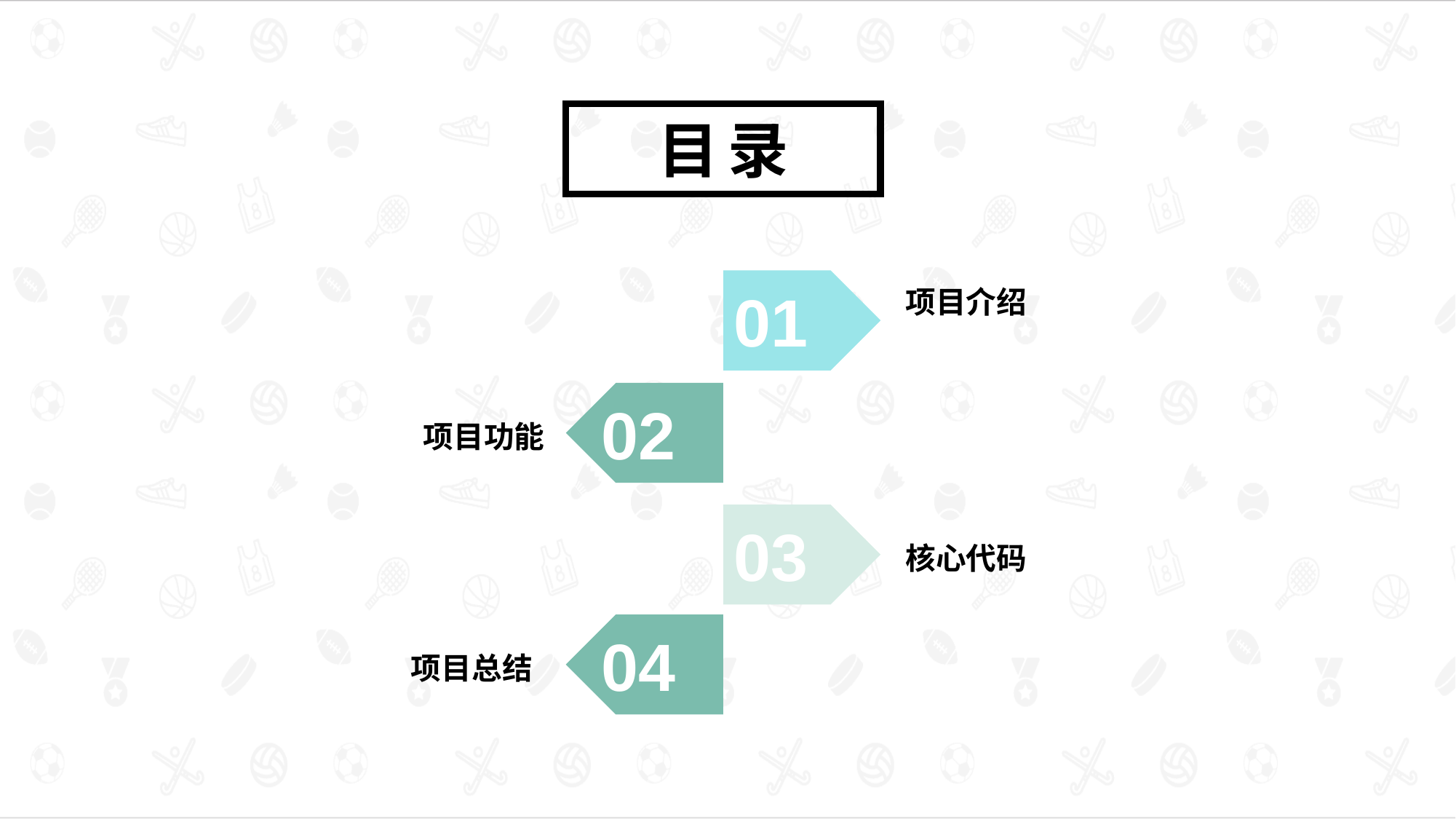

目录
01
项目介绍
02
项目功能
03
核心代码
04
项目总结